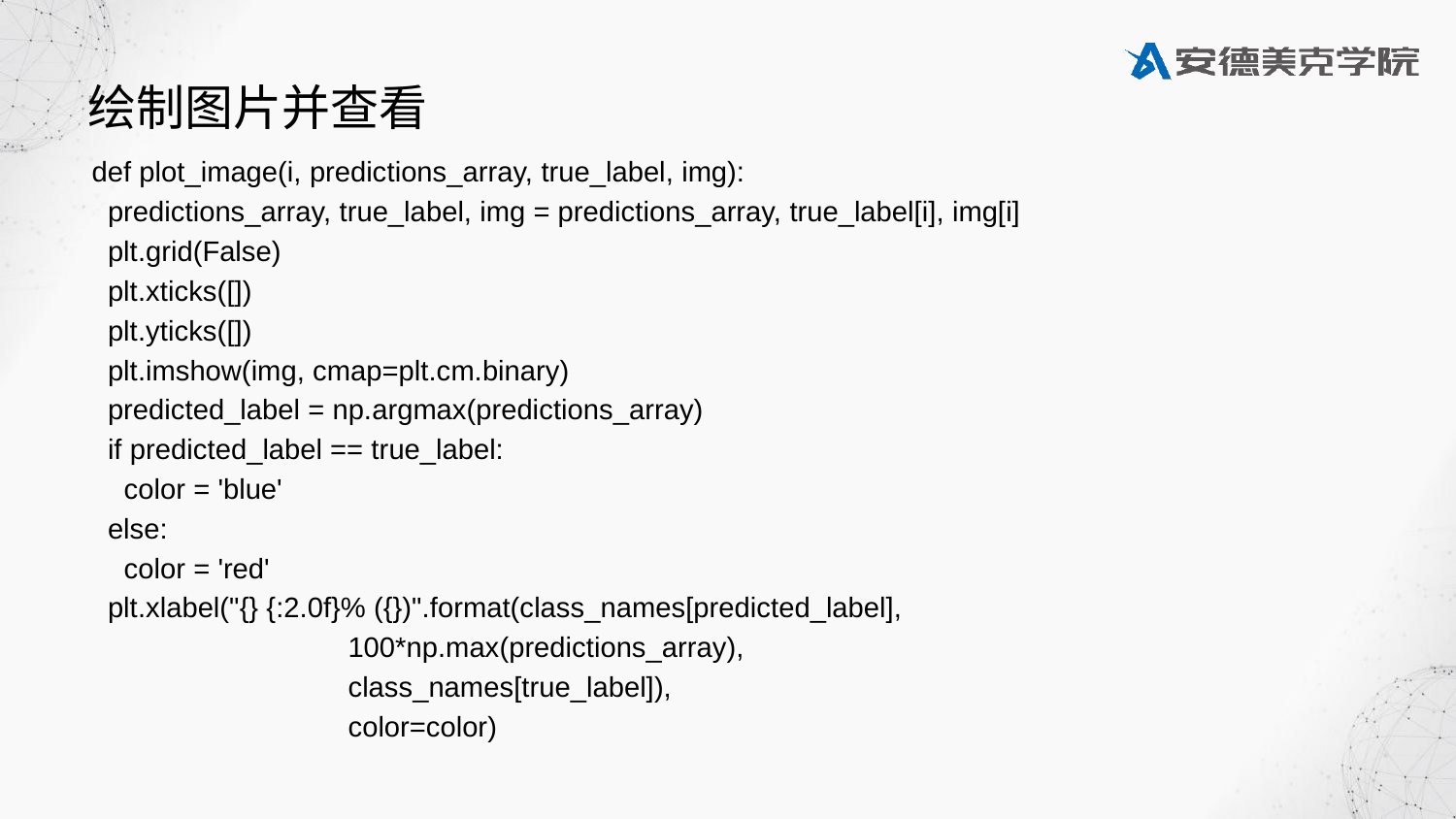

# 绘制图片并查看
def plot_image(i, predictions_array, true_label, img):
  predictions_array, true_label, img = predictions_array, true_label[i], img[i]
  plt.grid(False)
  plt.xticks([])
  plt.yticks([])
  plt.imshow(img, cmap=plt.cm.binary)
  predicted_label = np.argmax(predictions_array)
  if predicted_label == true_label:
    color = 'blue'
  else:
    color = 'red'
  plt.xlabel("{} {:2.0f}% ({})".format(class_names[predicted_label],
                                100*np.max(predictions_array),
                                class_names[true_label]),
                                color=color)